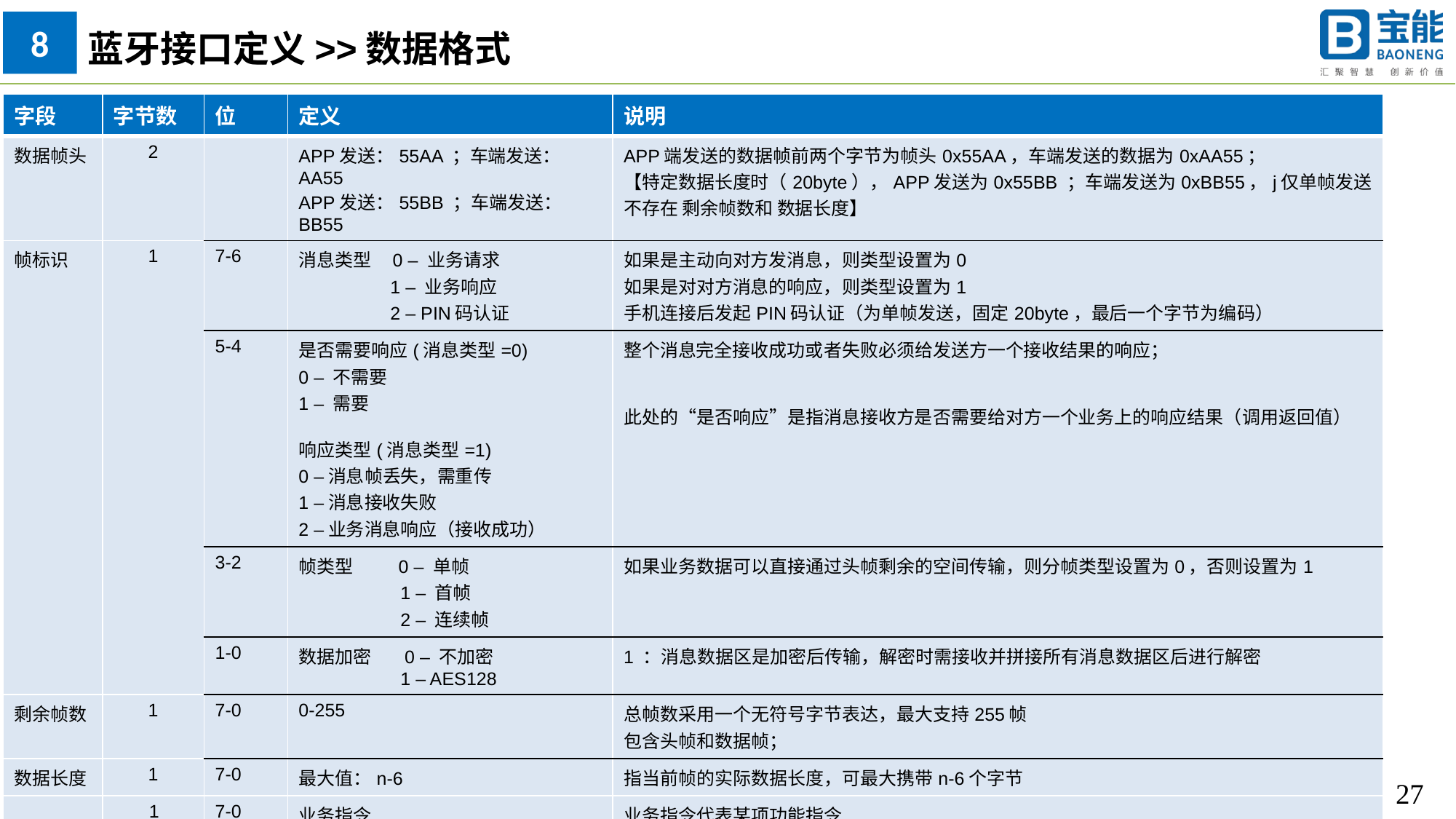

8
蓝牙接口定义>>数据格式
| 字段 | 字节数 | 位 | 定义 | 说明 |
| --- | --- | --- | --- | --- |
| 数据帧头 | 2 |  | APP发送：55AA ；车端发送：AA55 APP发送：55BB ；车端发送：BB55 | APP端发送的数据帧前两个字节为帧头0x55AA，车端发送的数据为0xAA55； 【特定数据长度时（20byte），APP发送为0x55BB ；车端发送为0xBB55，j仅单帧发送 不存在 剩余帧数和 数据长度】 |
| 帧标识 | 1 | 7-6 | 消息类型 0 – 业务请求 1 – 业务响应 2 – PIN码认证 | 如果是主动向对方发消息，则类型设置为0 如果是对对方消息的响应，则类型设置为1 手机连接后发起PIN码认证（为单帧发送，固定20byte，最后一个字节为编码） |
|  |  | 5-4 | 是否需要响应(消息类型=0) 0 – 不需要 1 – 需要 响应类型(消息类型=1) 0 –消息帧丢失，需重传 1 –消息接收失败 2 –业务消息响应（接收成功） | 整个消息完全接收成功或者失败必须给发送方一个接收结果的响应； 此处的“是否响应”是指消息接收方是否需要给对方一个业务上的响应结果（调用返回值） |
|  |  | 3-2 | 帧类型 0 – 单帧 1 – 首帧 2 – 连续帧 | 如果业务数据可以直接通过头帧剩余的空间传输，则分帧类型设置为0，否则设置为1 |
|  |  | 1-0 | 数据加密 0 – 不加密 1 – AES128 | 1 ：消息数据区是加密后传输，解密时需接收并拼接所有消息数据区后进行解密 |
| 剩余帧数 | 1 | 7-0 | 0-255 | 总帧数采用一个无符号字节表达，最大支持255帧 包含头帧和数据帧； |
| 数据长度 | 1 | 7-0 | 最大值：n-6 | 指当前帧的实际数据长度，可最大携带n-6个字节 |
| 消息数据 | 1 | 7-0 | 业务指令 | 业务指令代表某项功能指令 |
|  | 0 ~ (n-7) |  | 业务内容 |  |
| 校验位 | 1 | 7-0 | 该帧数据校验码 | 从第3字节到第n-1 字节的CRC8 值 |